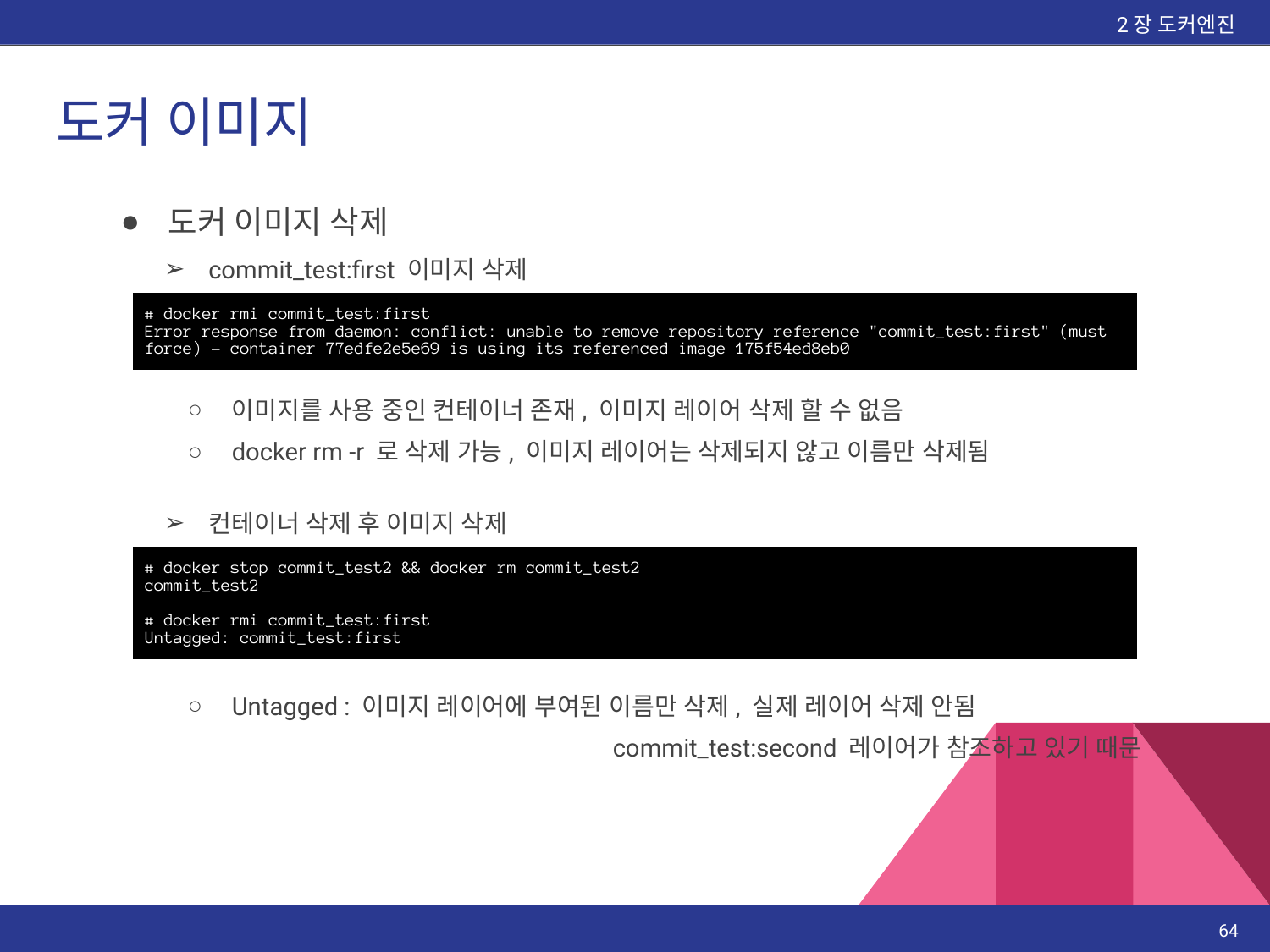

2장 도커엔진
# 도커 이미지
도커 이미지 삭제
commit_test:first 이미지 삭제

| # docker rmi commit\_test:first Error response from daemon: conflict: unable to remove repository reference "commit\_test:first" (must force) - container 77edfe2e5e69 is using its referenced image 175f54ed8eb0 |
| --- |
이미지를 사용 중인 컨테이너 존재, 이미지 레이어 삭제 할 수 없음
docker rm -r 로 삭제 가능, 이미지 레이어는 삭제되지 않고 이름만 삭제됨
컨테이너 삭제 후 이미지 삭제

| # docker stop commit\_test2 && docker rm commit\_test2 commit\_test2 # docker rmi commit\_test:first Untagged: commit\_test:first |
| --- |
Untagged : 이미지 레이어에 부여된 이름만 삭제, 실제 레이어 삭제 안됨
				commit_test:second 레이어가 참조하고 있기 때문
64